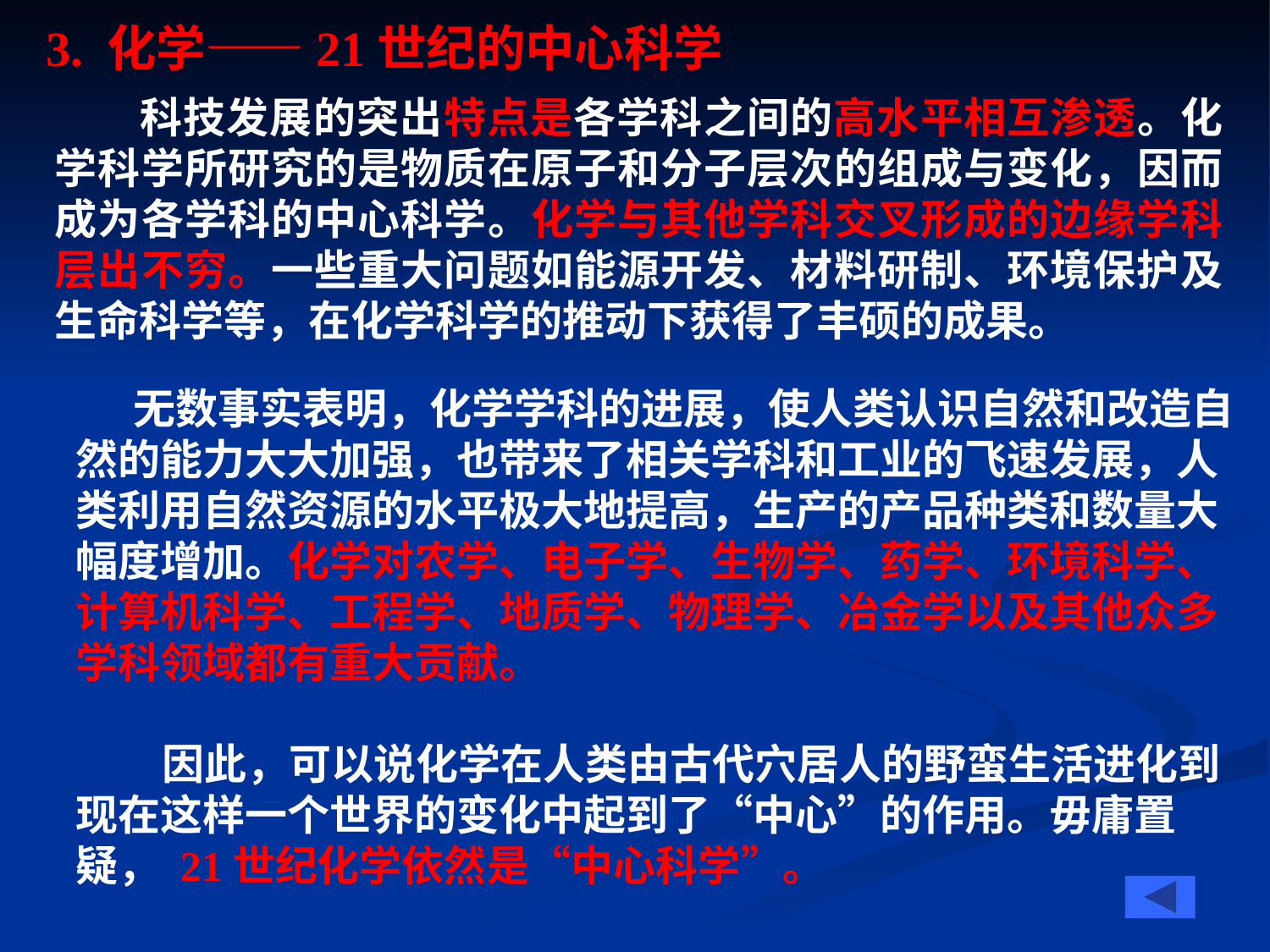

3. 化学——21世纪的中心科学
       科技发展的突出特点是各学科之间的高水平相互渗透。化学科学所研究的是物质在原子和分子层次的组成与变化，因而成为各学科的中心科学。化学与其他学科交叉形成的边缘学科层出不穷。一些重大问题如能源开发、材料研制、环境保护及生命科学等，在化学科学的推动下获得了丰硕的成果。
     无数事实表明，化学学科的进展，使人类认识自然和改造自然的能力大大加强，也带来了相关学科和工业的飞速发展，人类利用自然资源的水平极大地提高，生产的产品种类和数量大幅度增加。化学对农学、电子学、生物学、药学、环境科学、计算机科学、工程学、地质学、物理学、冶金学以及其他众多学科领域都有重大贡献。

        因此，可以说化学在人类由古代穴居人的野蛮生活进化到现在这样一个世界的变化中起到了“中心”的作用。毋庸置疑， 21世纪化学依然是“中心科学”。